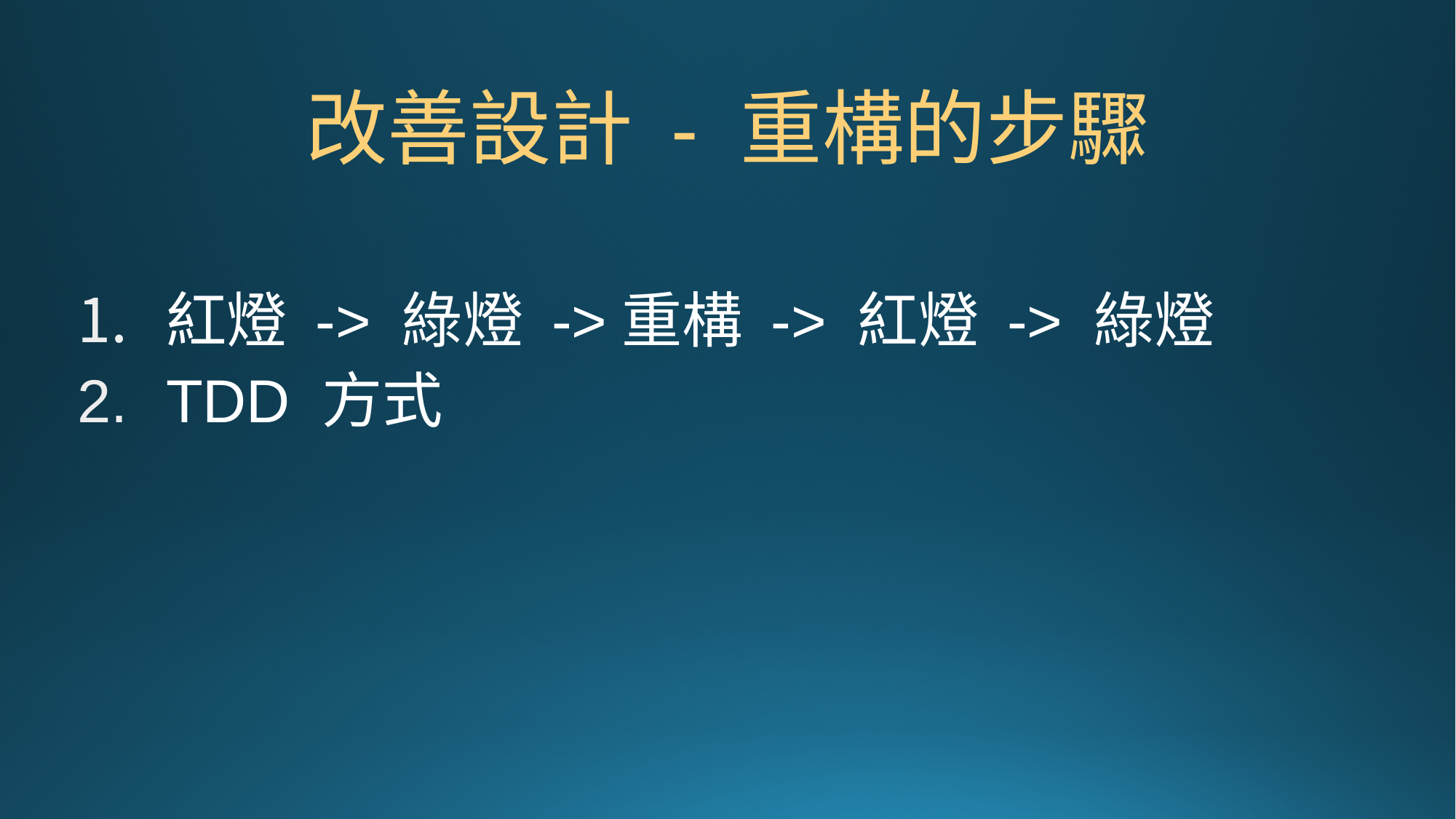

# 改善設計 - 重構的步驟
紅燈 -> 綠燈 ->重構 -> 紅燈 -> 綠燈
TDD 方式